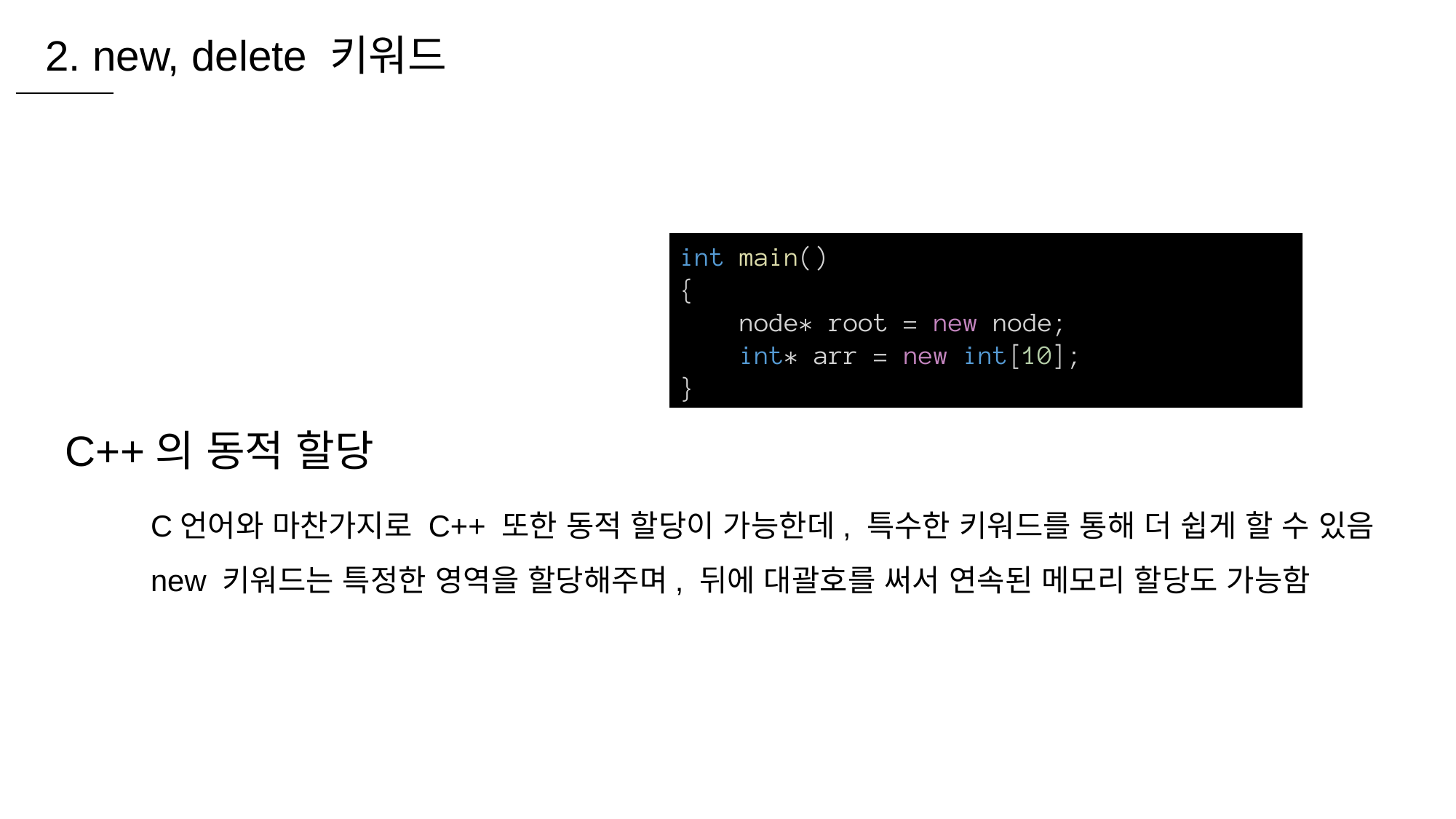

2. new, delete 키워드
int main()
{
    node* root = new node;
    int* arr = new int[10];
}
C++의 동적 할당
C언어와 마찬가지로 C++ 또한 동적 할당이 가능한데, 특수한 키워드를 통해 더 쉽게 할 수 있음
new 키워드는 특정한 영역을 할당해주며, 뒤에 대괄호를 써서 연속된 메모리 할당도 가능함